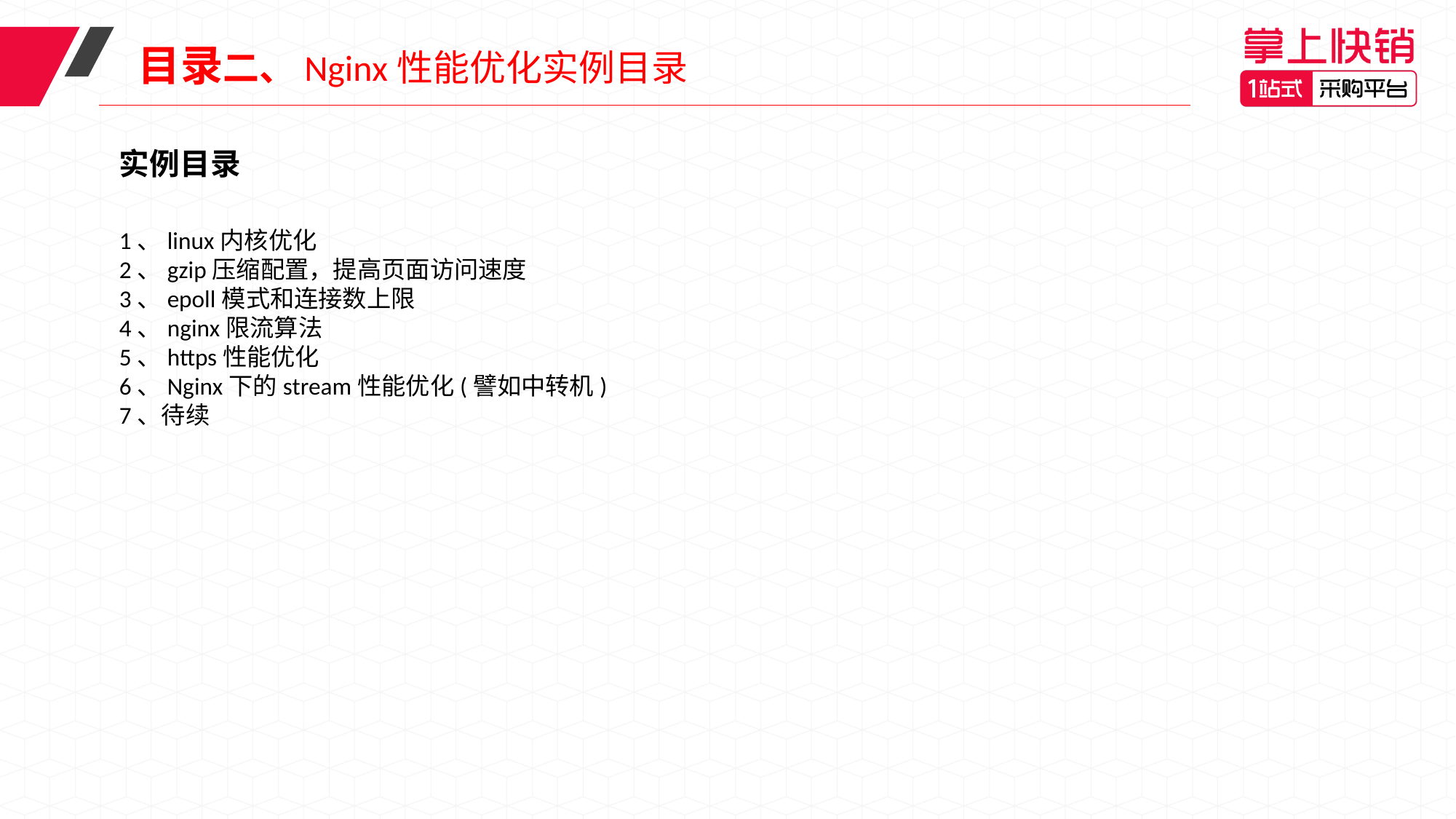

目录二、Nginx性能优化实例目录

实例目录

1、linux内核优化
2、gzip压缩配置，提高页面访问速度
3、epoll模式和连接数上限
4、nginx限流算法
5、https性能优化
6、Nginx下的stream性能优化(譬如中转机)
7、待续